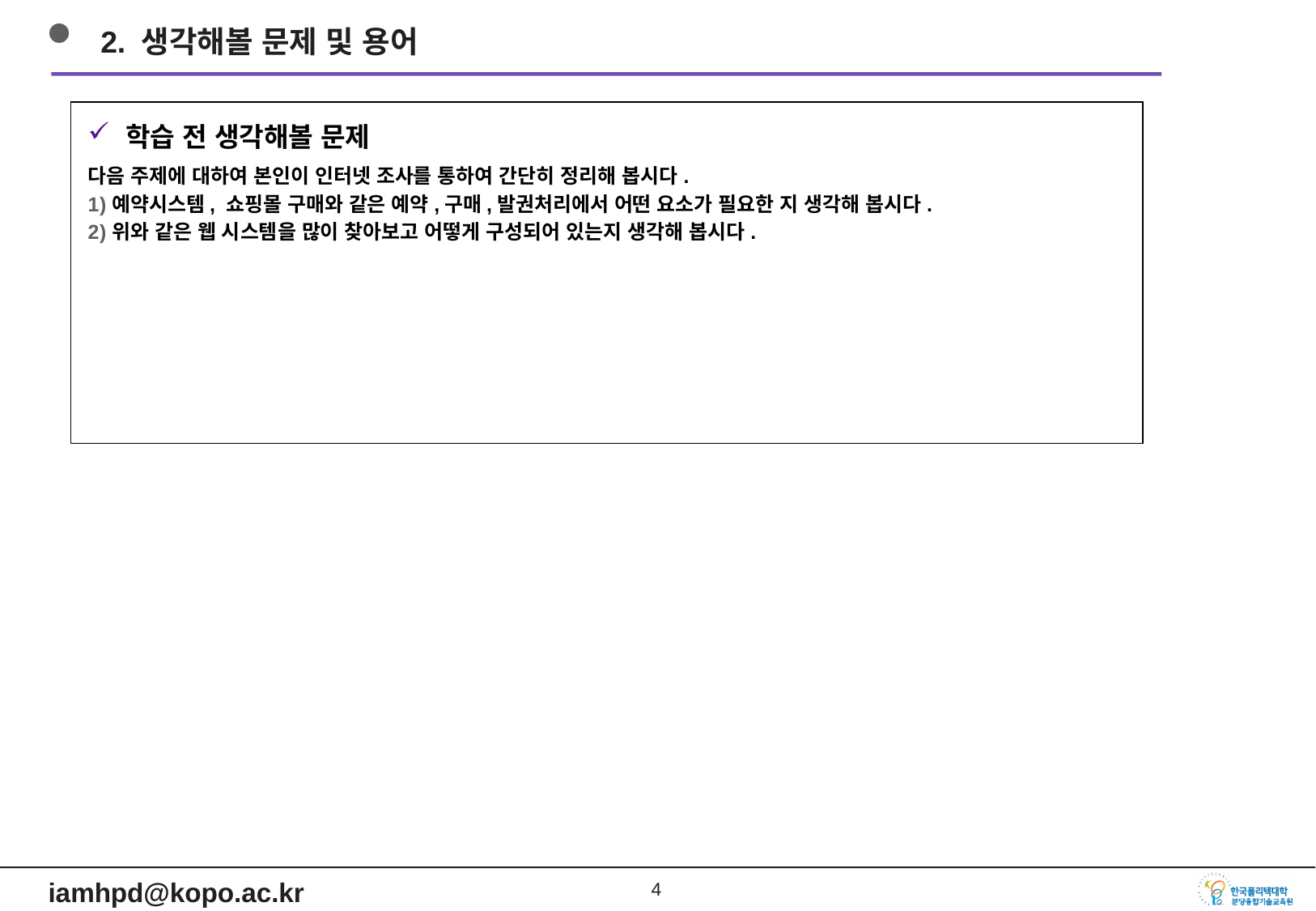

2. 생각해볼 문제 및 용어
학습 전 생각해볼 문제
다음 주제에 대하여 본인이 인터넷 조사를 통하여 간단히 정리해 봅시다.
예약시스템, 쇼핑몰 구매와 같은 예약,구매,발권처리에서 어떤 요소가 필요한 지 생각해 봅시다.
위와 같은 웹 시스템을 많이 찾아보고 어떻게 구성되어 있는지 생각해 봅시다.
4